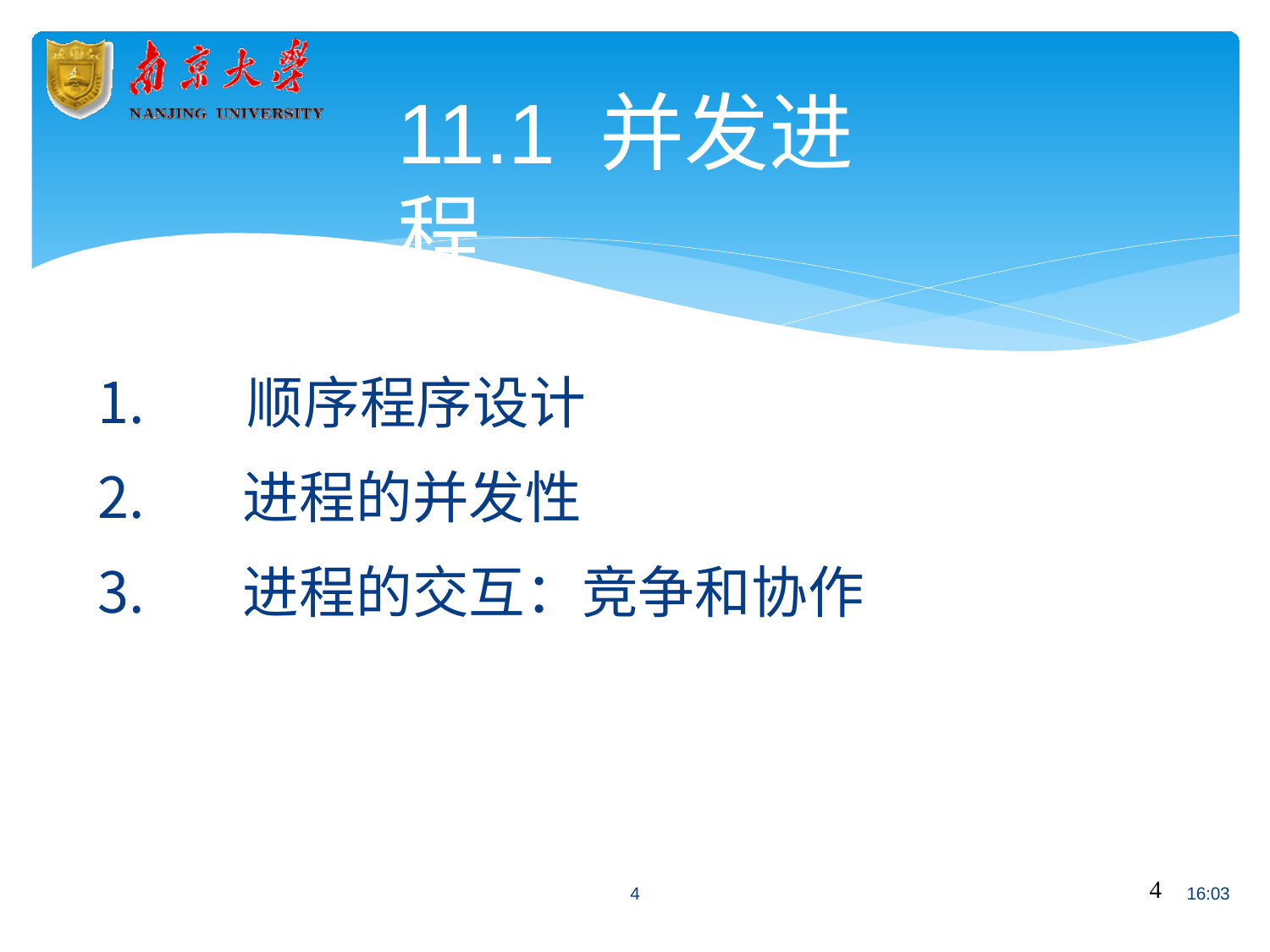

# 11.1 并发进程

顺序程序设计
进程的并发性
进程的交互：竞争和协作

4
4
16:03